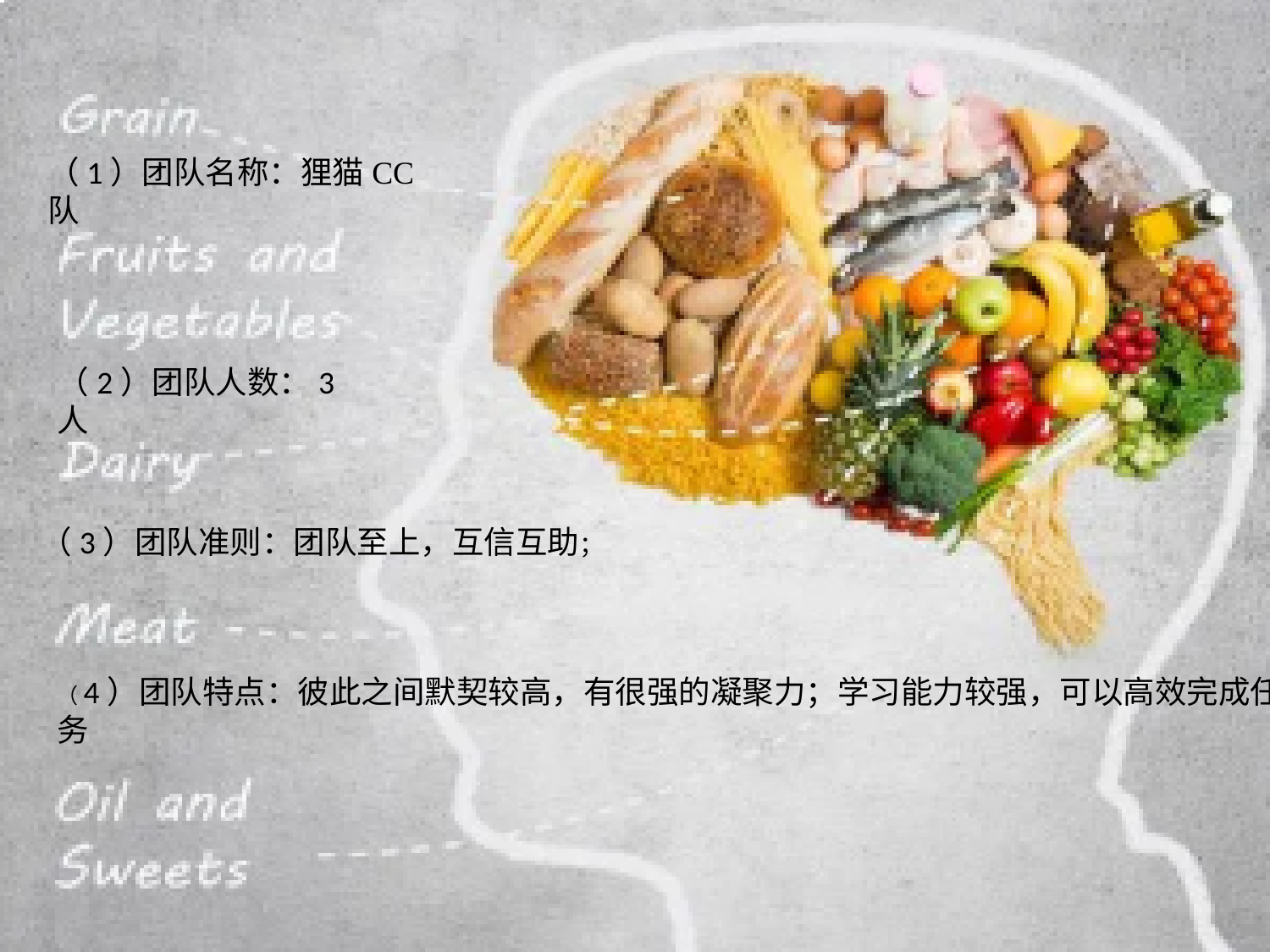

（1）团队名称：狸猫CC队
（2）团队人数：3人
（3）团队准则：团队至上，互信互助；
（4）团队特点：彼此之间默契较高，有很强的凝聚力；学习能力较强，可以高效完成任务